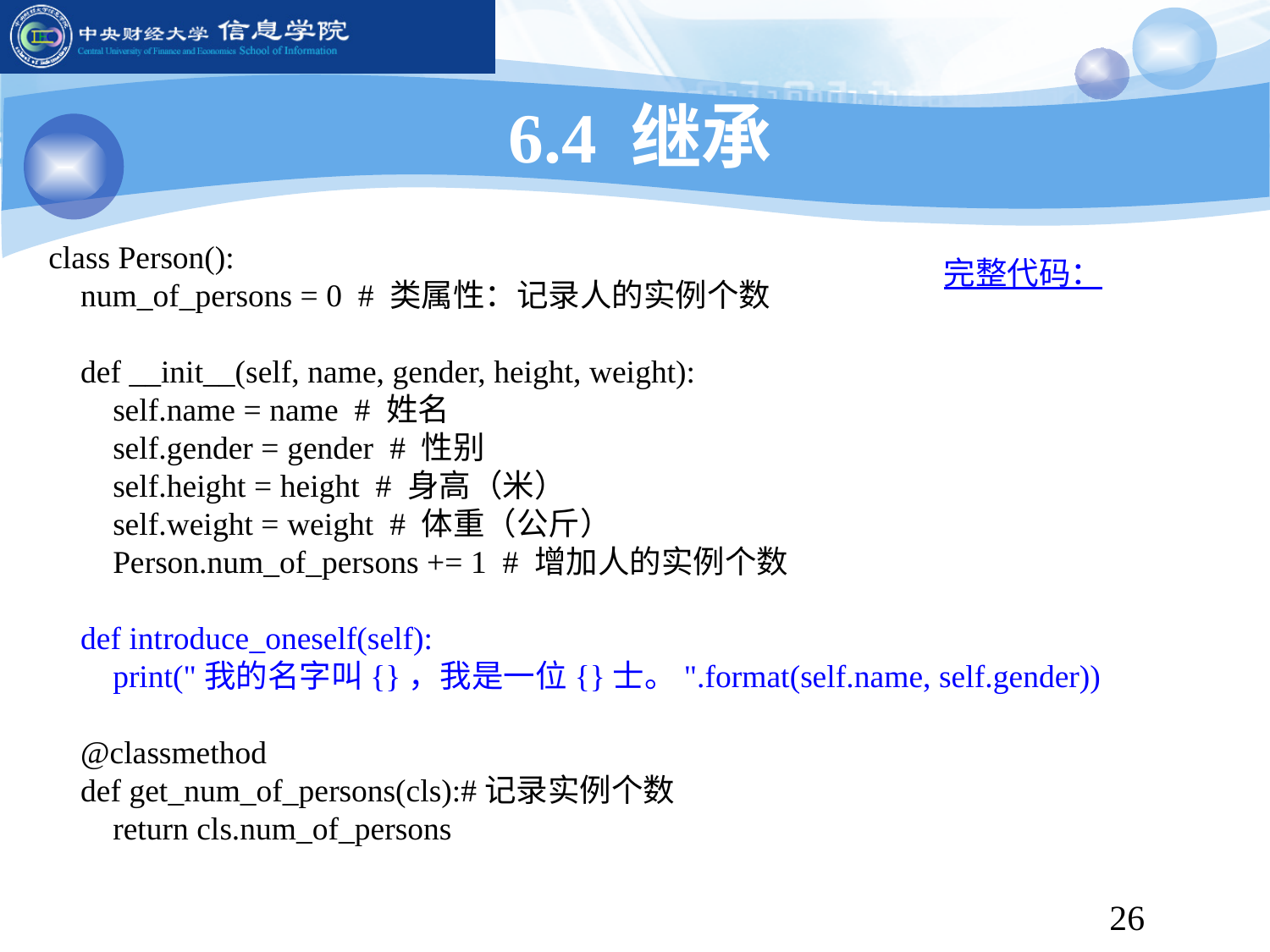

6.4 继承
class Person():
    num_of_persons = 0  # 类属性：记录人的实例个数

    def __init__(self, name, gender, height, weight):
        self.name = name  # 姓名
        self.gender = gender  # 性别
        self.height = height  # 身高（米）
        self.weight = weight  # 体重（公斤）
        Person.num_of_persons += 1  # 增加人的实例个数

    def introduce_oneself(self):
        print("我的名字叫{}，我是一位{}士。".format(self.name, self.gender))

    @classmethod
    def get_num_of_persons(cls):#记录实例个数
        return cls.num_of_persons
完整代码：